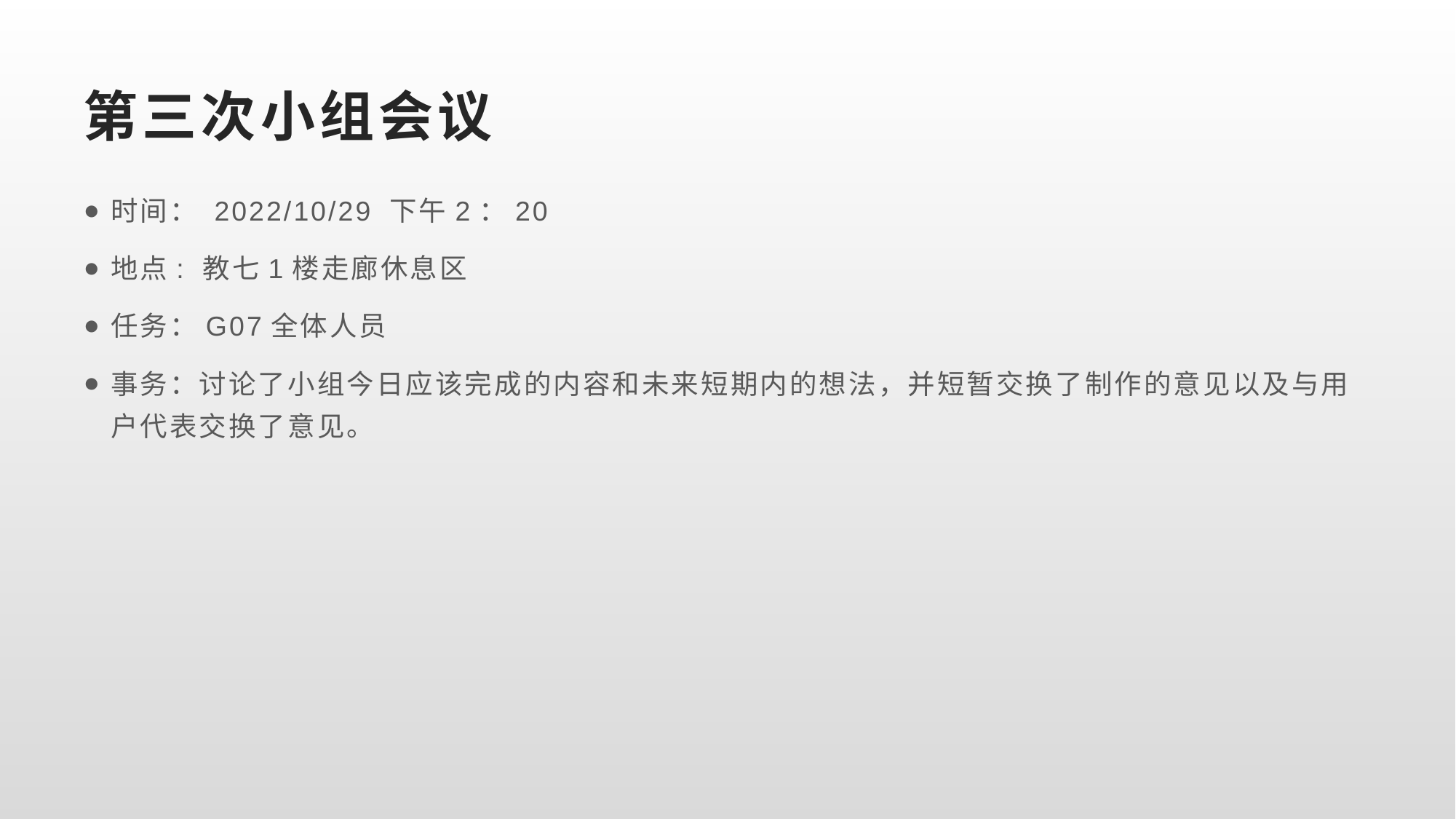

# 第三次小组会议
时间： 2022/10/29 下午2：20
地点: 教七1楼走廊休息区
任务：G07全体人员
事务：讨论了小组今日应该完成的内容和未来短期内的想法，并短暂交换了制作的意见以及与用户代表交换了意见。